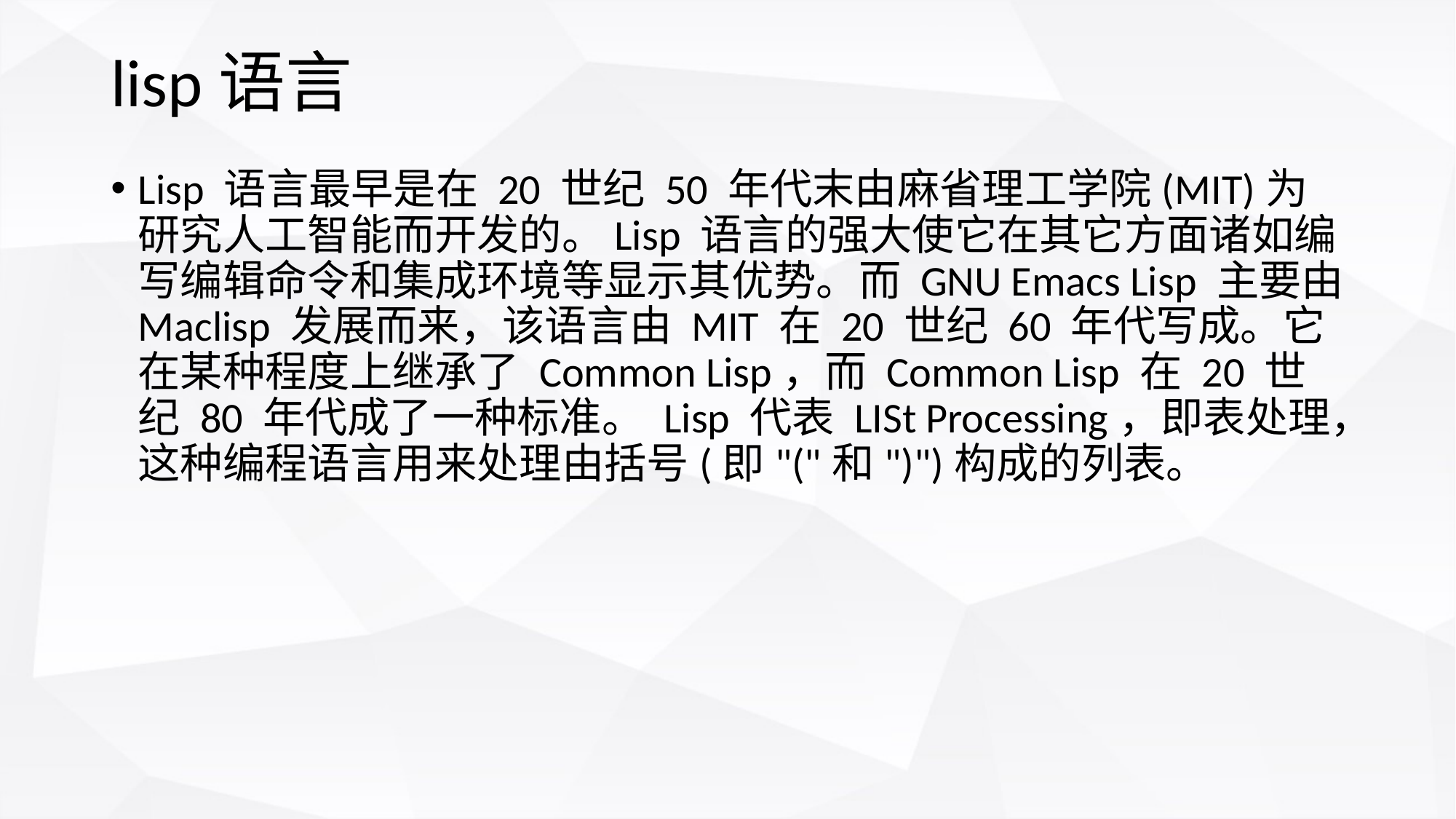

# lisp语言
Lisp 语言最早是在 20 世纪 50 年代末由麻省理工学院(MIT)为研究人工智能而开发的。Lisp 语言的强大使它在其它方面诸如编写编辑命令和集成环境等显示其优势。而 GNU Emacs Lisp 主要由 Maclisp 发展而来，该语言由 MIT 在 20 世纪 60 年代写成。它在某种程度上继承了 Common Lisp，而 Common Lisp 在 20 世纪 80 年代成了一种标准。 Lisp 代表 LISt Processing，即表处理，这种编程语言用来处理由括号(即"("和")")构成的列表。